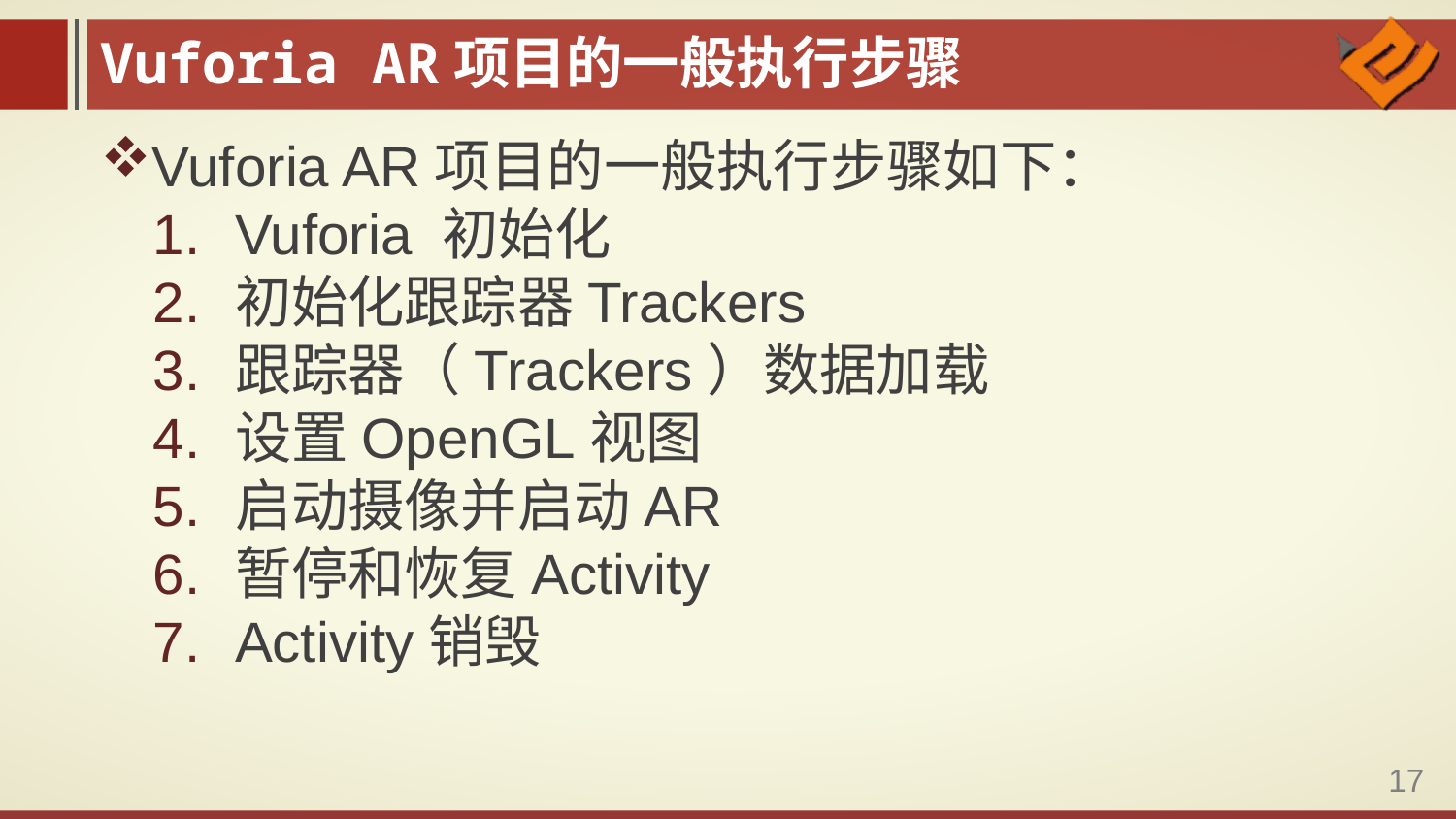

Vuforia AR项目的一般执行步骤
Vuforia AR项目的一般执行步骤如下：
Vuforia 初始化
初始化跟踪器Trackers
跟踪器（Trackers）数据加载
设置OpenGL视图
启动摄像并启动AR
暂停和恢复Activity
Activity销毁